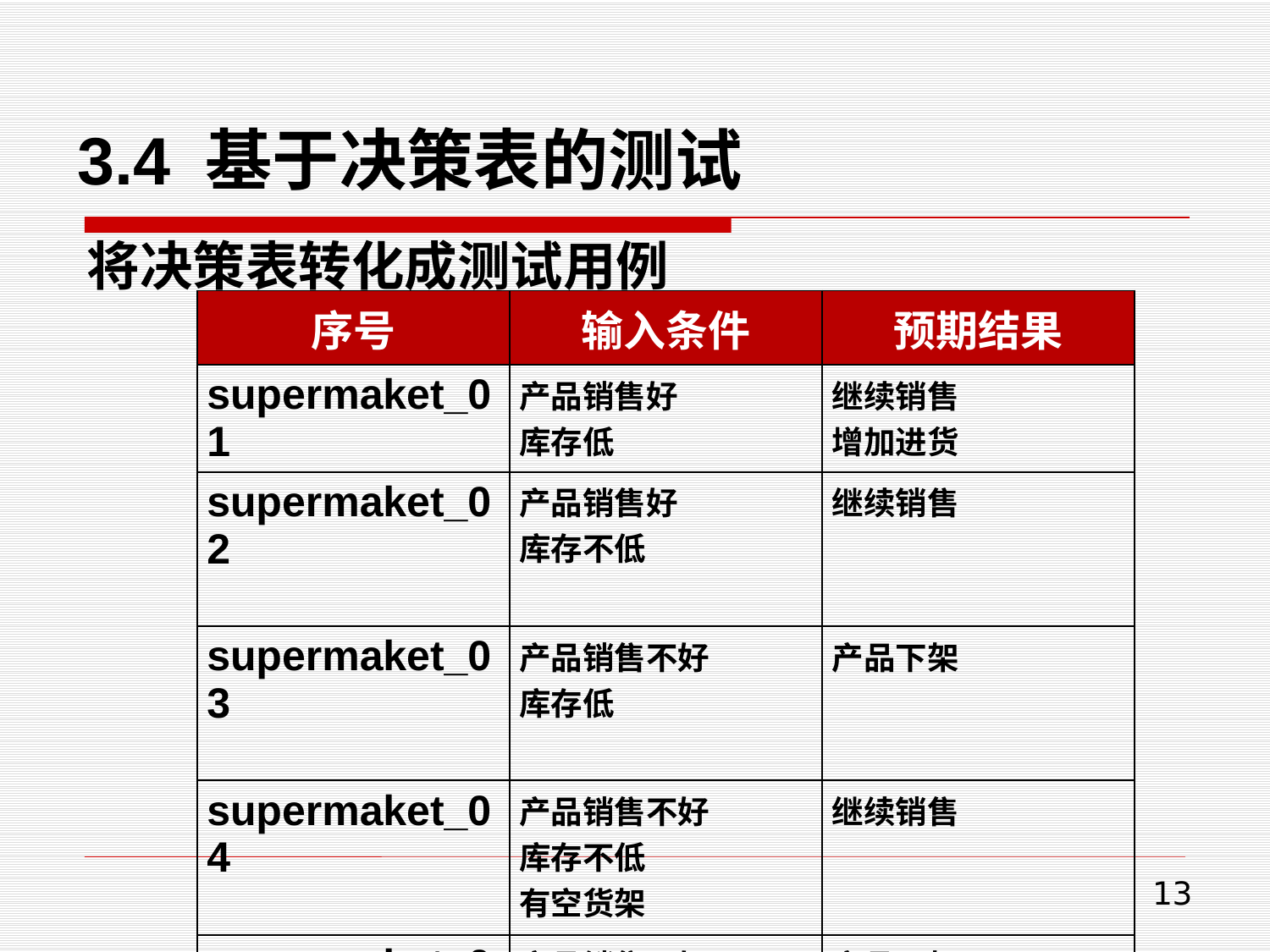

3.4 基于决策表的测试
将决策表转化成测试用例
| 序号 | 输入条件 | 预期结果 |
| --- | --- | --- |
| supermaket\_01 | 产品销售好 库存低 | 继续销售 增加进货 |
| supermaket\_02 | 产品销售好 库存不低 | 继续销售 |
| supermaket\_03 | 产品销售不好 库存低 | 产品下架 |
| supermaket\_04 | 产品销售不好 库存不低 有空货架 | 继续销售 |
| supermaket\_05 | 产品销售不好 库存不低 无空货架 | 产品下架 |
13